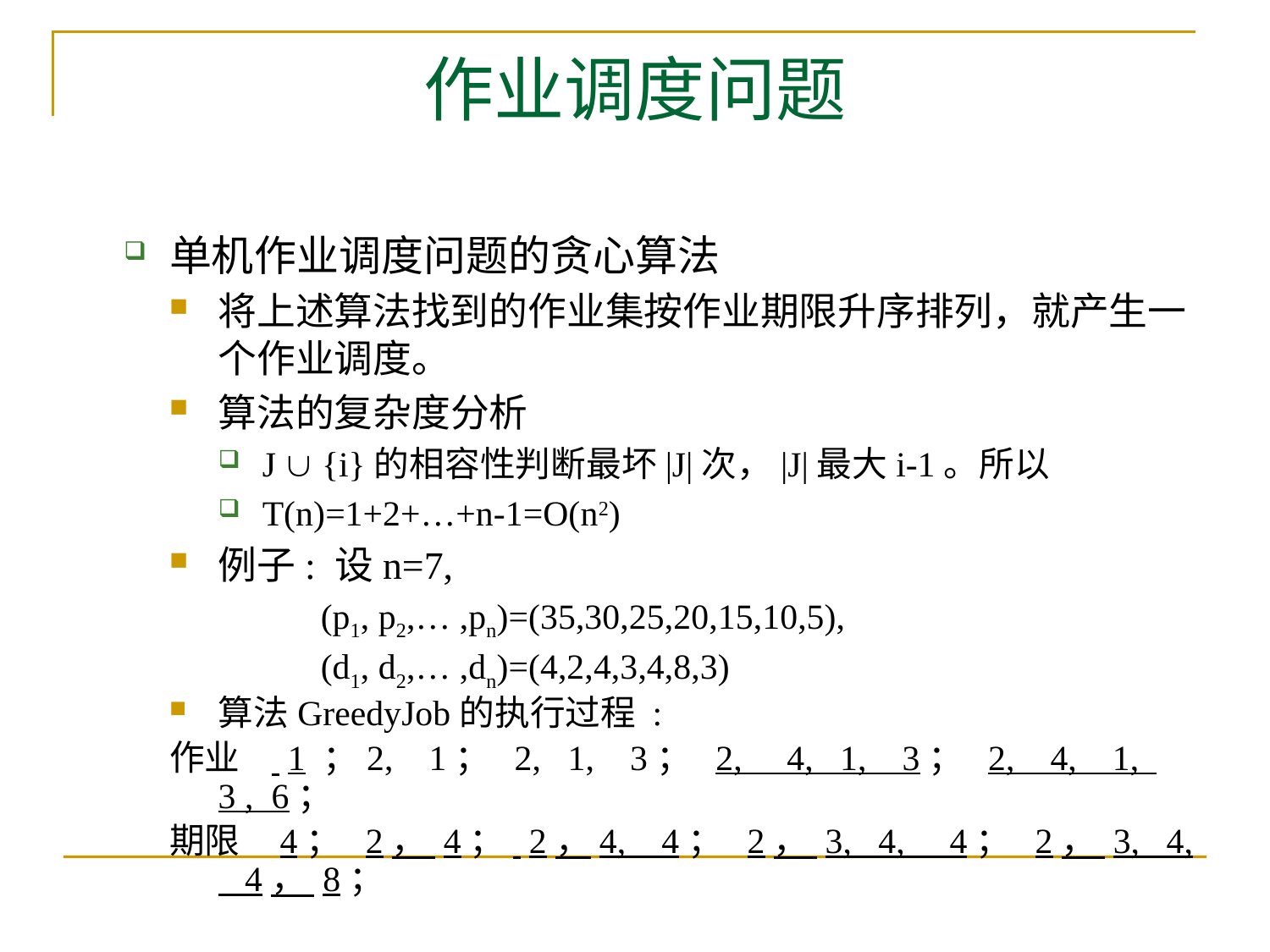

# 作业调度问题
单机作业调度问题的贪心算法
将上述算法找到的作业集按作业期限升序排列，就产生一个作业调度。
算法的复杂度分析
J ∪ {i}的相容性判断最坏|J|次，|J|最大i-1。所以
T(n)=1+2+…+n-1=O(n2)
例子: 设n=7,
                 (p1, p2,… ,pn)=(35,30,25,20,15,10,5),
                 (d1, d2,… ,dn)=(4,2,4,3,4,8,3)
算法GreedyJob的执行过程 :
作业     1 ；2,    1；  2,   1,    3；  2,     4,   1,    3；  2,    4,    1,   3 ,  6；
期限    4；  2， 4；  2，4,    4；  2， 3,   4,     4；  2， 3,   4,    4， 8；